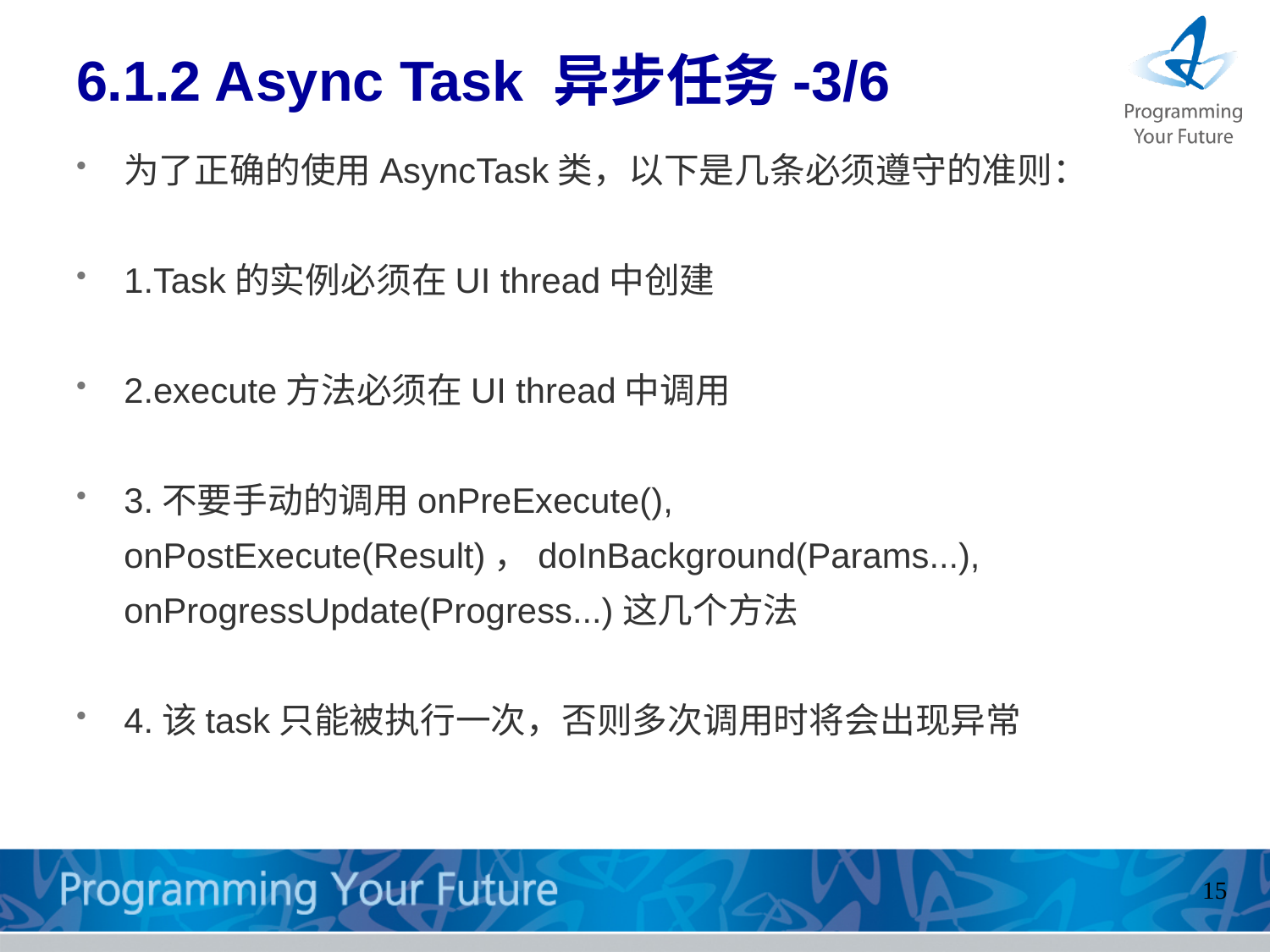

# 6.1.2 Async Task 异步任务-3/6
为了正确的使用AsyncTask类，以下是几条必须遵守的准则：

1.Task的实例必须在UI thread中创建

2.execute方法必须在UI thread中调用

3.不要手动的调用onPreExecute(), onPostExecute(Result)，doInBackground(Params...), onProgressUpdate(Progress...)这几个方法

4.该task只能被执行一次，否则多次调用时将会出现异常